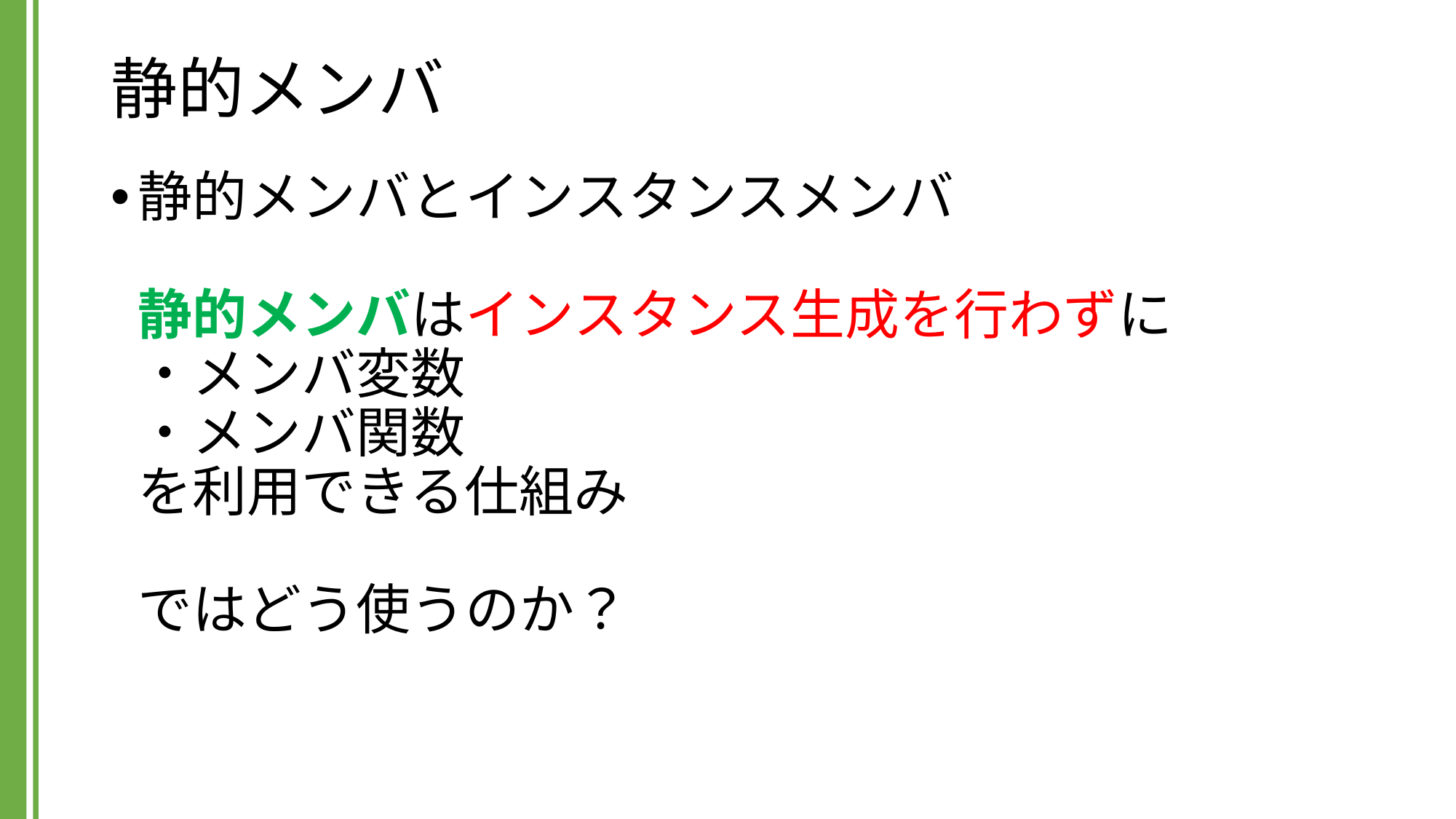

# 静的メンバ
静的メンバとインスタンスメンバ
静的メンバはインスタンス生成を行わずに
・メンバ変数
・メンバ関数
を利用できる仕組み
ではどう使うのか？